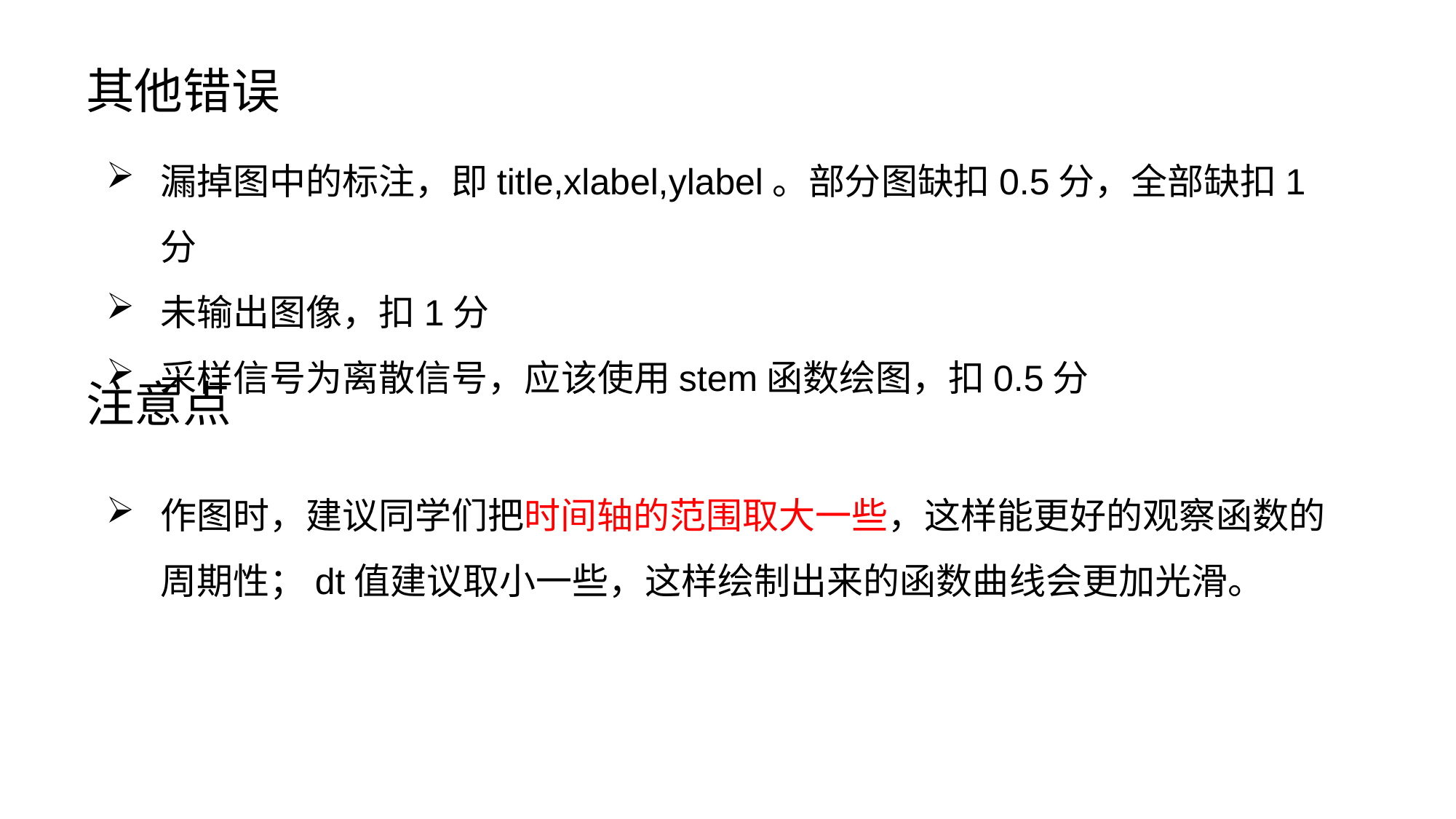

其他错误
漏掉图中的标注，即title,xlabel,ylabel。部分图缺扣0.5分，全部缺扣1分
未输出图像，扣1分
采样信号为离散信号，应该使用stem函数绘图，扣0.5分

注意点
作图时，建议同学们把时间轴的范围取大一些，这样能更好的观察函数的周期性；dt值建议取小一些，这样绘制出来的函数曲线会更加光滑。